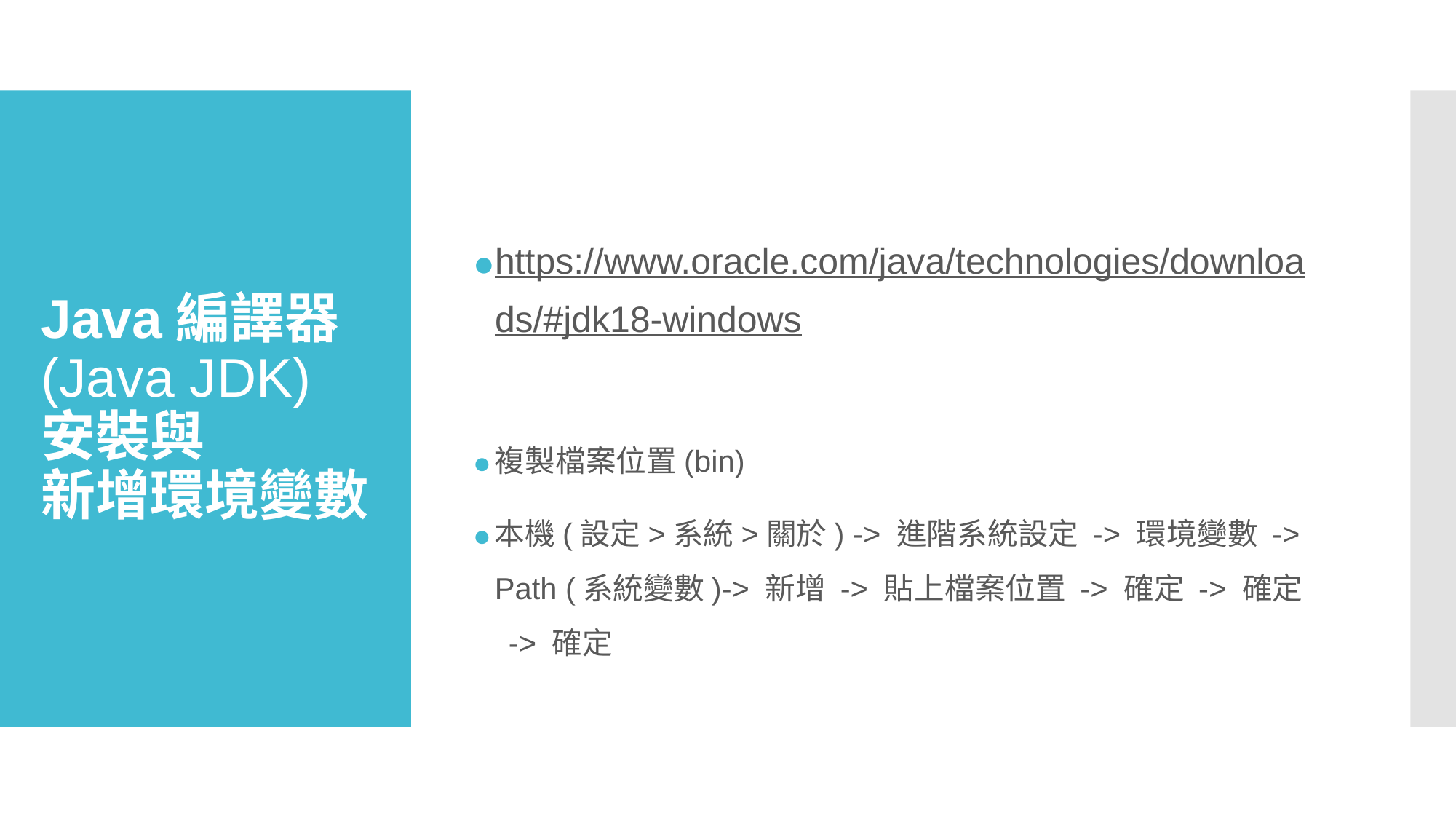

https://www.oracle.com/java/technologies/downloads/#jdk18-windows
複製檔案位置(bin)
本機(設定>系統>關於) -> 進階系統設定 -> 環境變數 -> Path (系統變數)-> 新增 -> 貼上檔案位置 -> 確定 -> 確定 -> 確定
# Java編譯器(Java JDK) 安裝與 新增環境變數